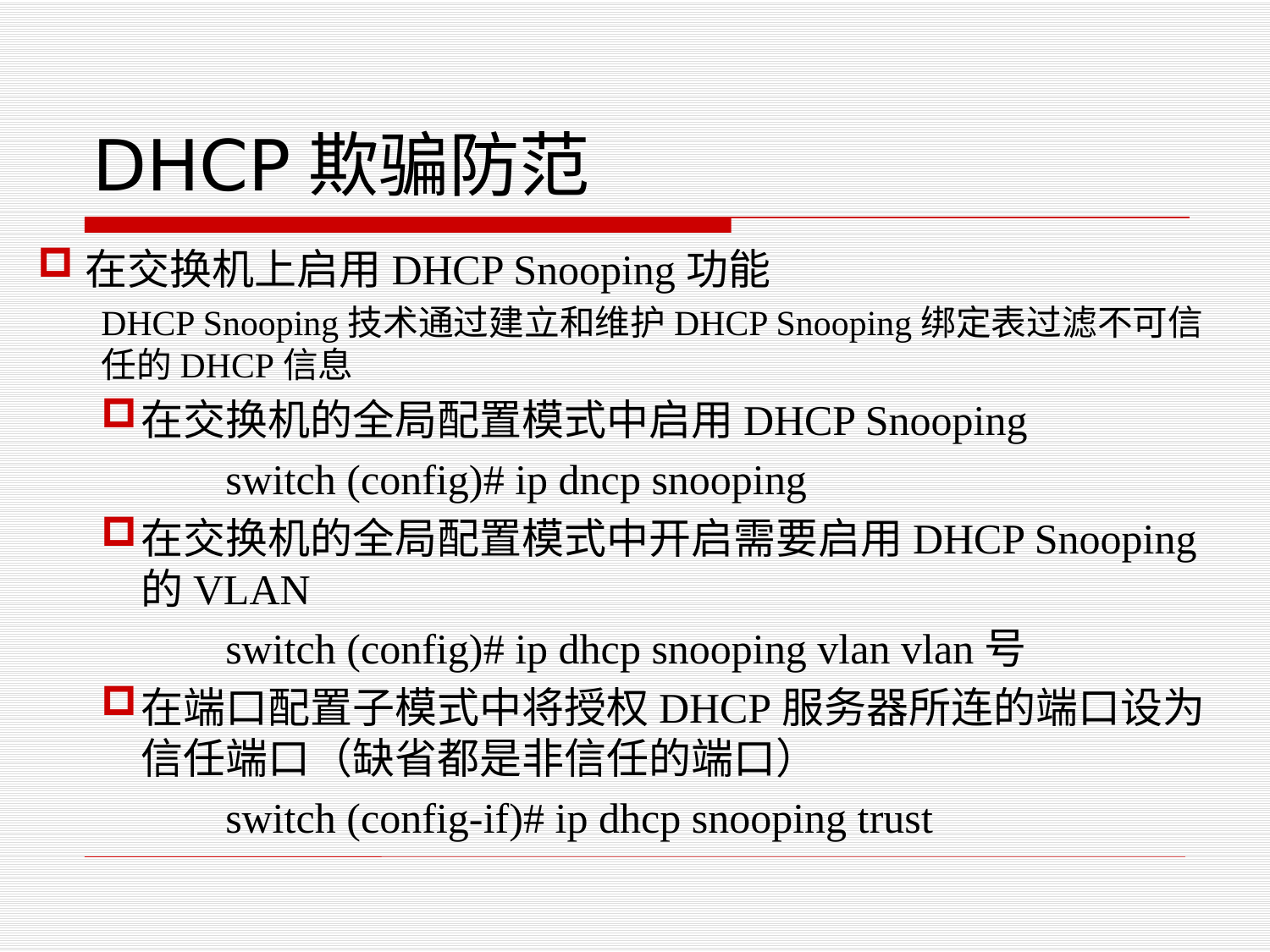

DHCP欺骗防范
在交换机上启用DHCP Snooping功能
DHCP Snooping技术通过建立和维护DHCP Snooping绑定表过滤不可信任的DHCP信息
在交换机的全局配置模式中启用DHCP Snooping
        switch (config)# ip dncp snooping
在交换机的全局配置模式中开启需要启用DHCP Snooping的VLAN
        switch (config)# ip dhcp snooping vlan vlan号
在端口配置子模式中将授权DHCP服务器所连的端口设为信任端口（缺省都是非信任的端口）
        switch (config-if)# ip dhcp snooping trust